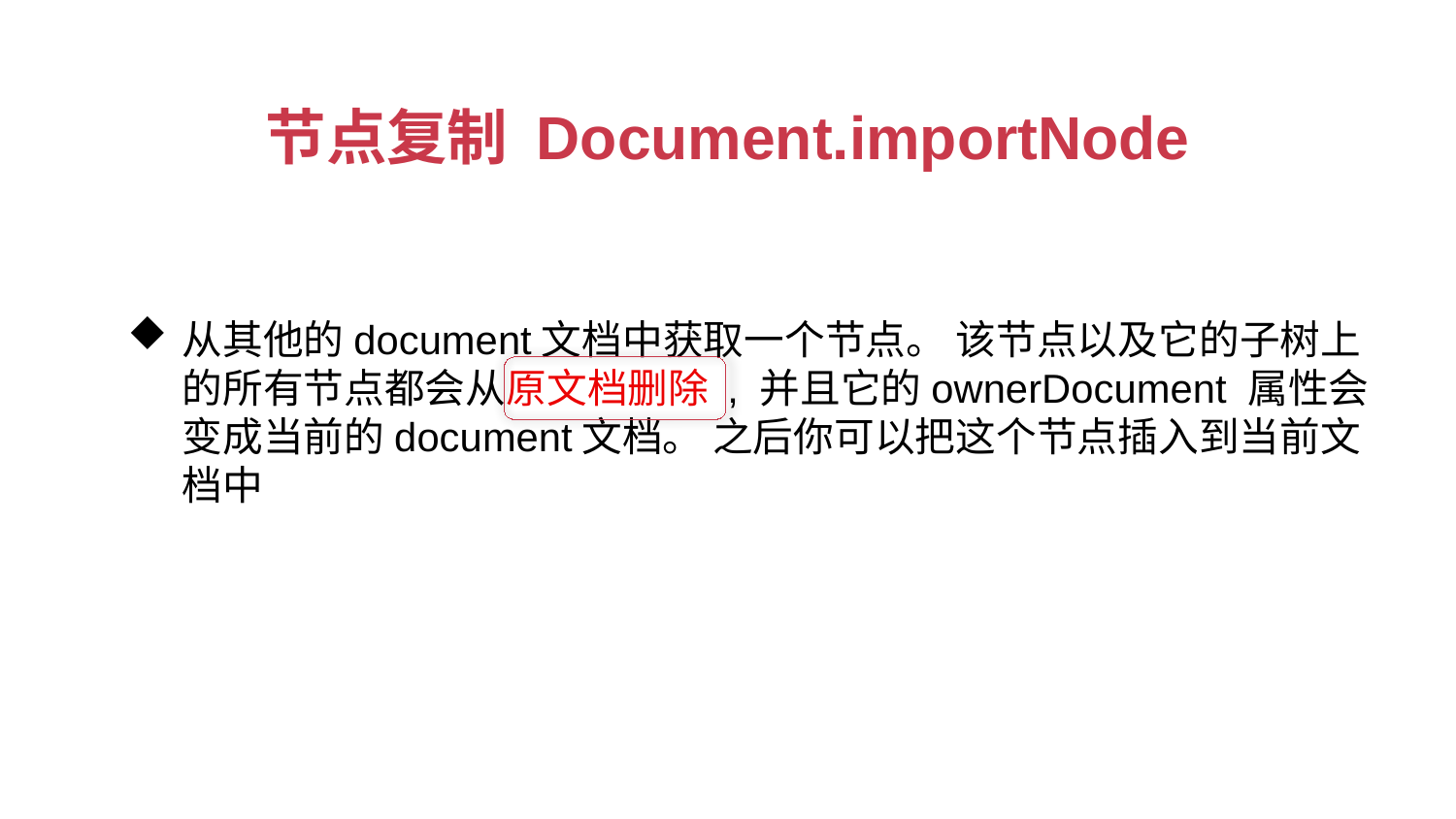

节点复制 Document.importNode
从其他的document文档中获取一个节点。 该节点以及它的子树上的所有节点都会从原文档删除 , 并且它的ownerDocument 属性会变成当前的document文档。 之后你可以把这个节点插入到当前文档中